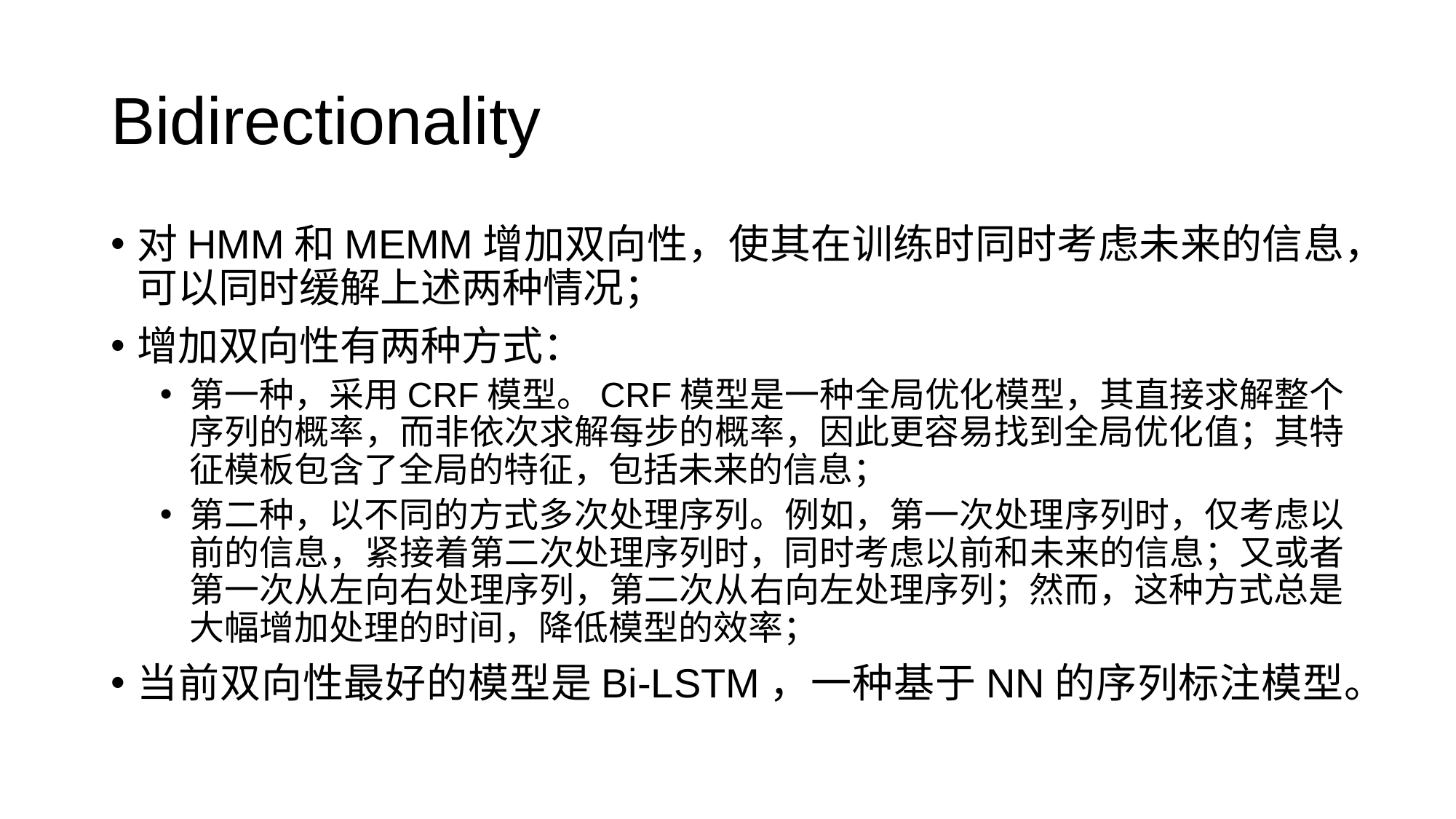

# Bidirectionality
对HMM和MEMM增加双向性，使其在训练时同时考虑未来的信息，可以同时缓解上述两种情况；
增加双向性有两种方式：
第一种，采用CRF模型。CRF模型是一种全局优化模型，其直接求解整个序列的概率，而非依次求解每步的概率，因此更容易找到全局优化值；其特征模板包含了全局的特征，包括未来的信息；
第二种，以不同的方式多次处理序列。例如，第一次处理序列时，仅考虑以前的信息，紧接着第二次处理序列时，同时考虑以前和未来的信息；又或者第一次从左向右处理序列，第二次从右向左处理序列；然而，这种方式总是大幅增加处理的时间，降低模型的效率；
当前双向性最好的模型是Bi-LSTM，一种基于NN的序列标注模型。